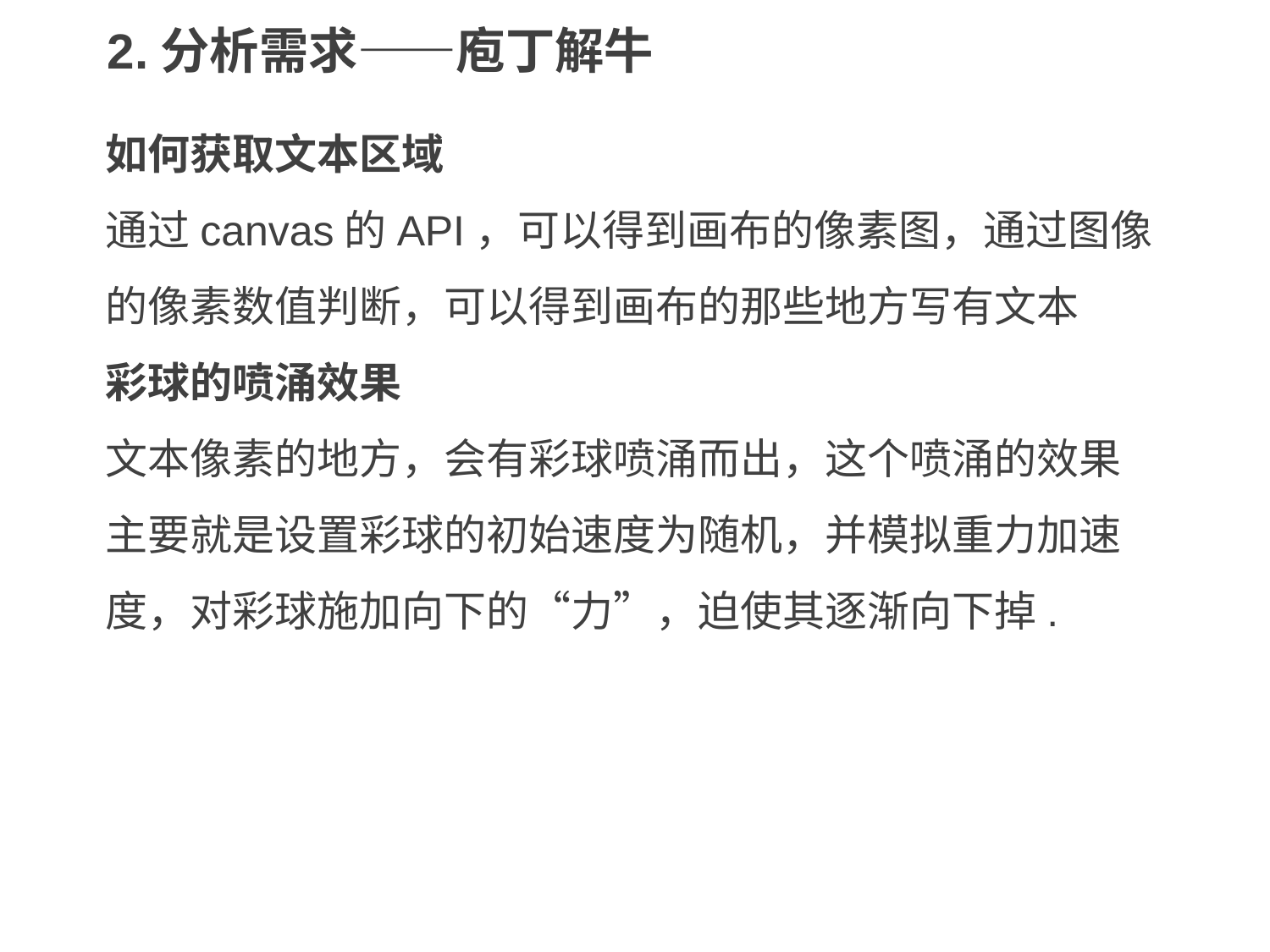

2.分析需求——庖丁解牛
如何获取文本区域
通过canvas的API，可以得到画布的像素图，通过图像的像素数值判断，可以得到画布的那些地方写有文本
彩球的喷涌效果
文本像素的地方，会有彩球喷涌而出，这个喷涌的效果主要就是设置彩球的初始速度为随机，并模拟重力加速度，对彩球施加向下的“力”，迫使其逐渐向下掉.